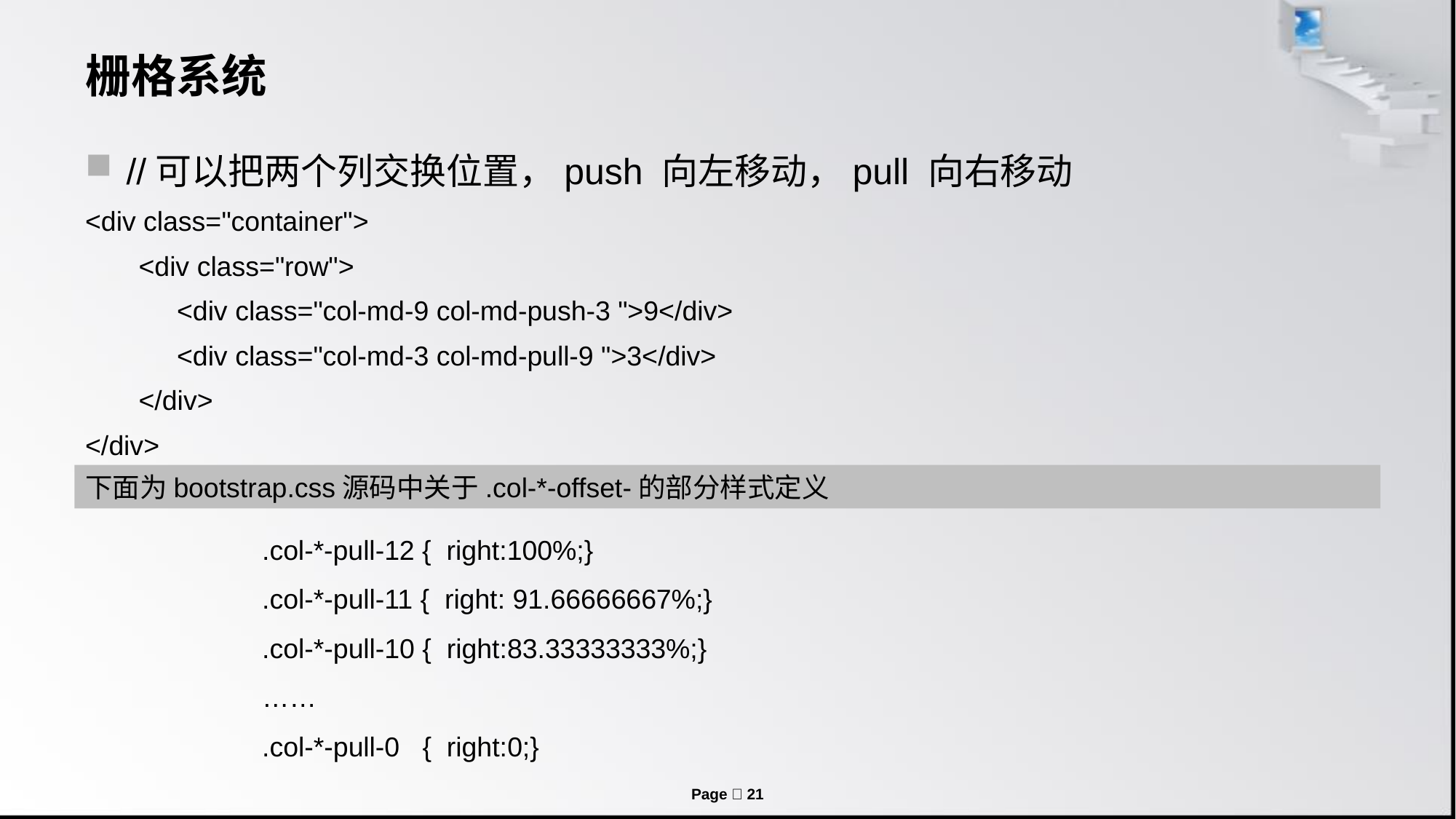

# 栅格系统
//可以把两个列交换位置，push 向左移动，pull 向右移动
<div class="container">
       <div class="row">
            <div class="col-md-9 col-md-push-3 ">9</div>
            <div class="col-md-3 col-md-pull-9 ">3</div>
       </div>
</div>
下面为bootstrap.css源码中关于.col-*-offset-的部分样式定义
.col-*-pull-12 {  right:100%;}
.col-*-pull-11 {  right: 91.66666667%;}
.col-*-pull-10 {  right:83.33333333%;}
……
.col-*-pull-0   {  right:0;}